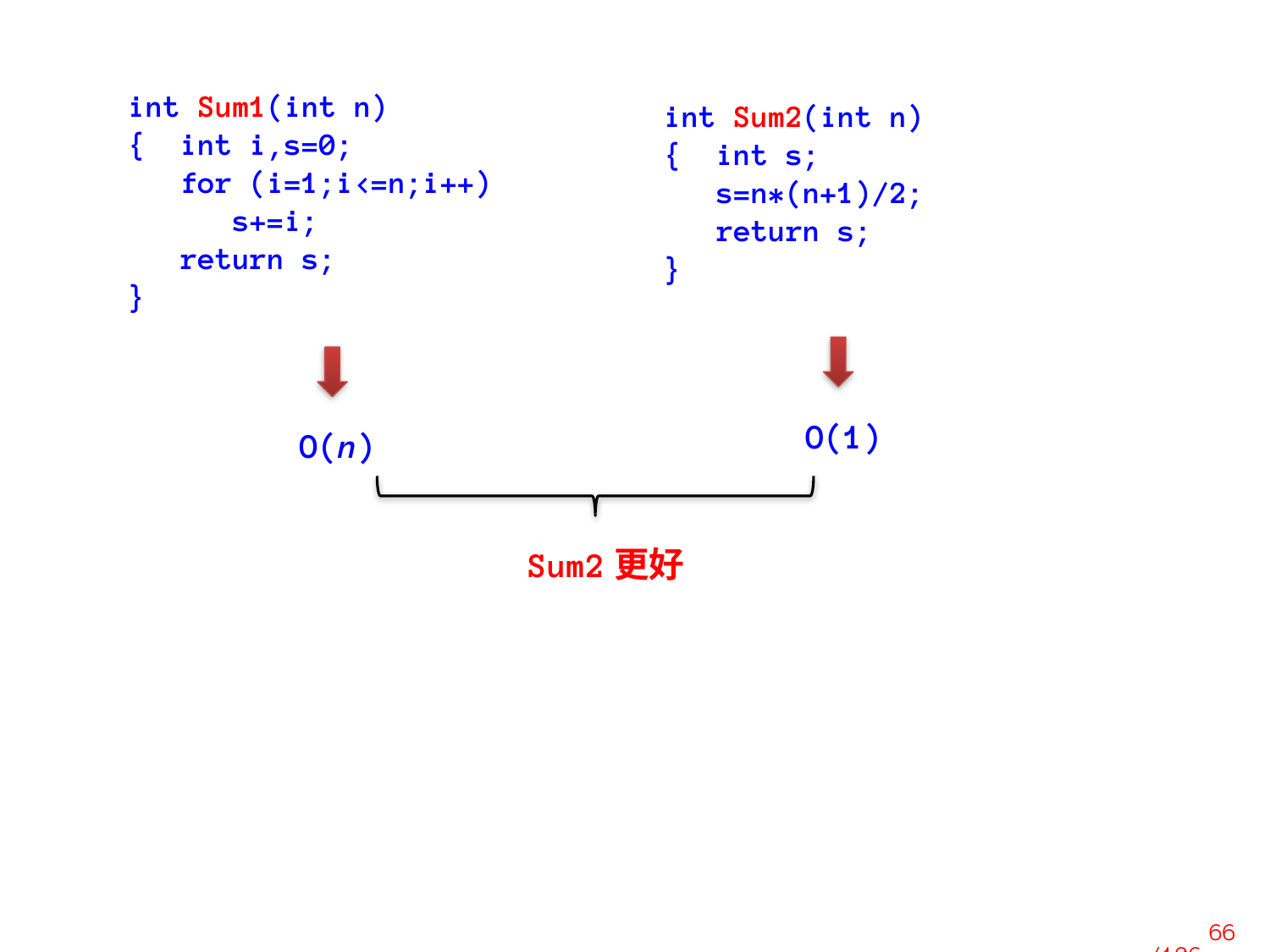

int Sum1(int n)
{  int i,s=0;
   for (i=1;i<=n;i++)
      s+=i;
   return s;
}
int Sum2(int n)
{  int s;
   s=n*(n+1)/2;
   return s;
}

O(1)
O(n)
Sum2更好
                 66/106